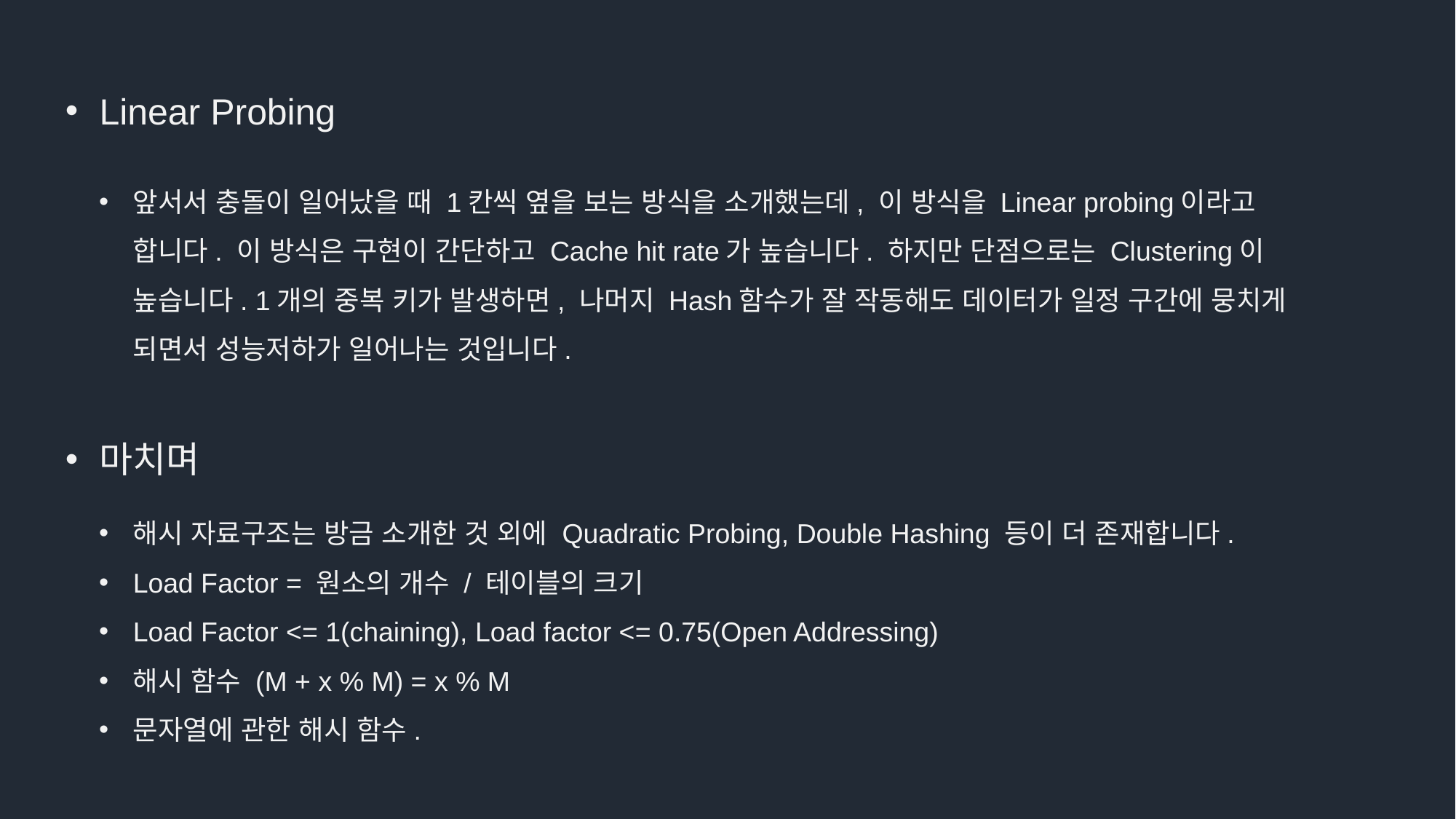

Linear Probing
앞서서 충돌이 일어났을 때 1칸씩 옆을 보는 방식을 소개했는데, 이 방식을 Linear probing이라고 합니다. 이 방식은 구현이 간단하고 Cache hit rate가 높습니다. 하지만 단점으로는 Clustering이 높습니다. 1개의 중복 키가 발생하면, 나머지 Hash함수가 잘 작동해도 데이터가 일정 구간에 뭉치게 되면서 성능저하가 일어나는 것입니다.
마치며
해시 자료구조는 방금 소개한 것 외에 Quadratic Probing, Double Hashing 등이 더 존재합니다.
Load Factor = 원소의 개수 / 테이블의 크기
Load Factor <= 1(chaining), Load factor <= 0.75(Open Addressing)
해시 함수 (M + x % M) = x % M
문자열에 관한 해시 함수.